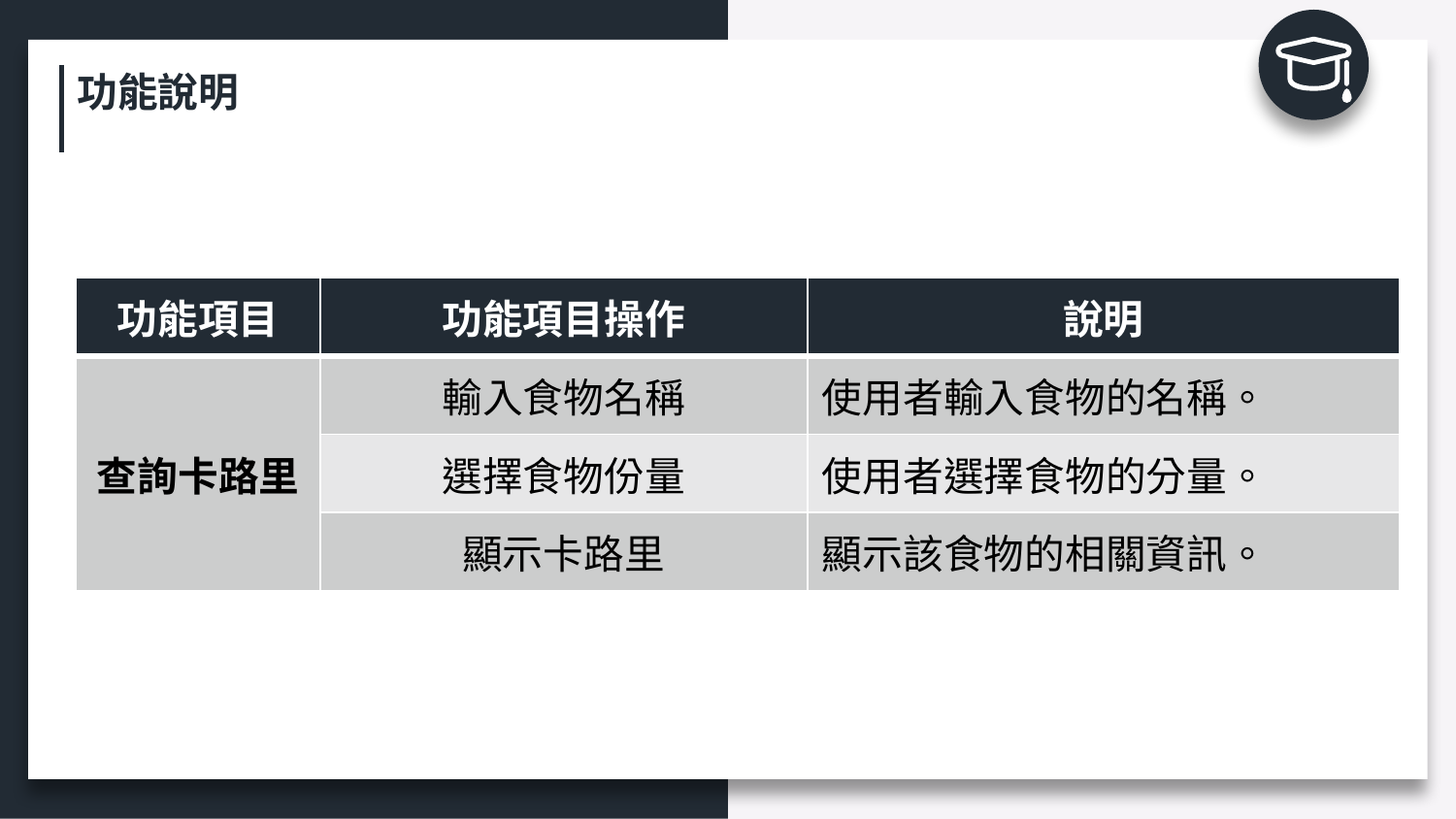

功能說明

| 功能項目 | 功能項目操作 | 說明 |
| --- | --- | --- |
| 查詢卡路里 | 輸入食物名稱 | 使用者輸入食物的名稱。 |
|  | 選擇食物份量 | 使用者選擇食物的分量。 |
|  | 顯示卡路里 | 顯示該食物的相關資訊。 |